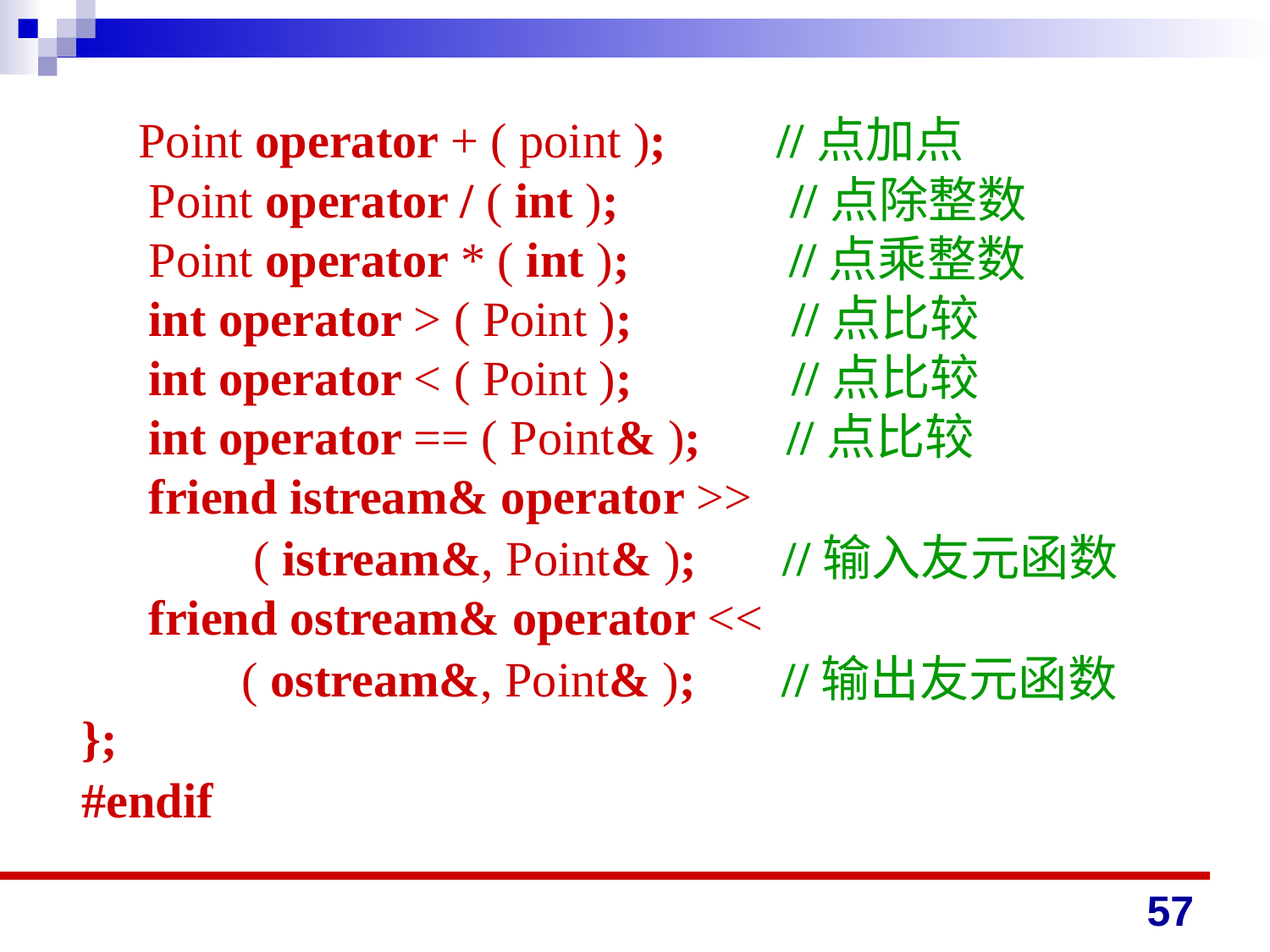

#
    Point operator + ( point );         //点加点
     Point operator / ( int );              //点除整数
     Point operator * ( int );             //点乘整数
     int operator > ( Point );             //点比较
     int operator < ( Point );             //点比较
     int operator == ( Point& );       //点比较
     friend istream& operator >>
              ( istream&, Point& );       //输入友元函数
     friend ostream& operator <<
             ( ostream&, Point& );       //输出友元函数
};
#endif
57